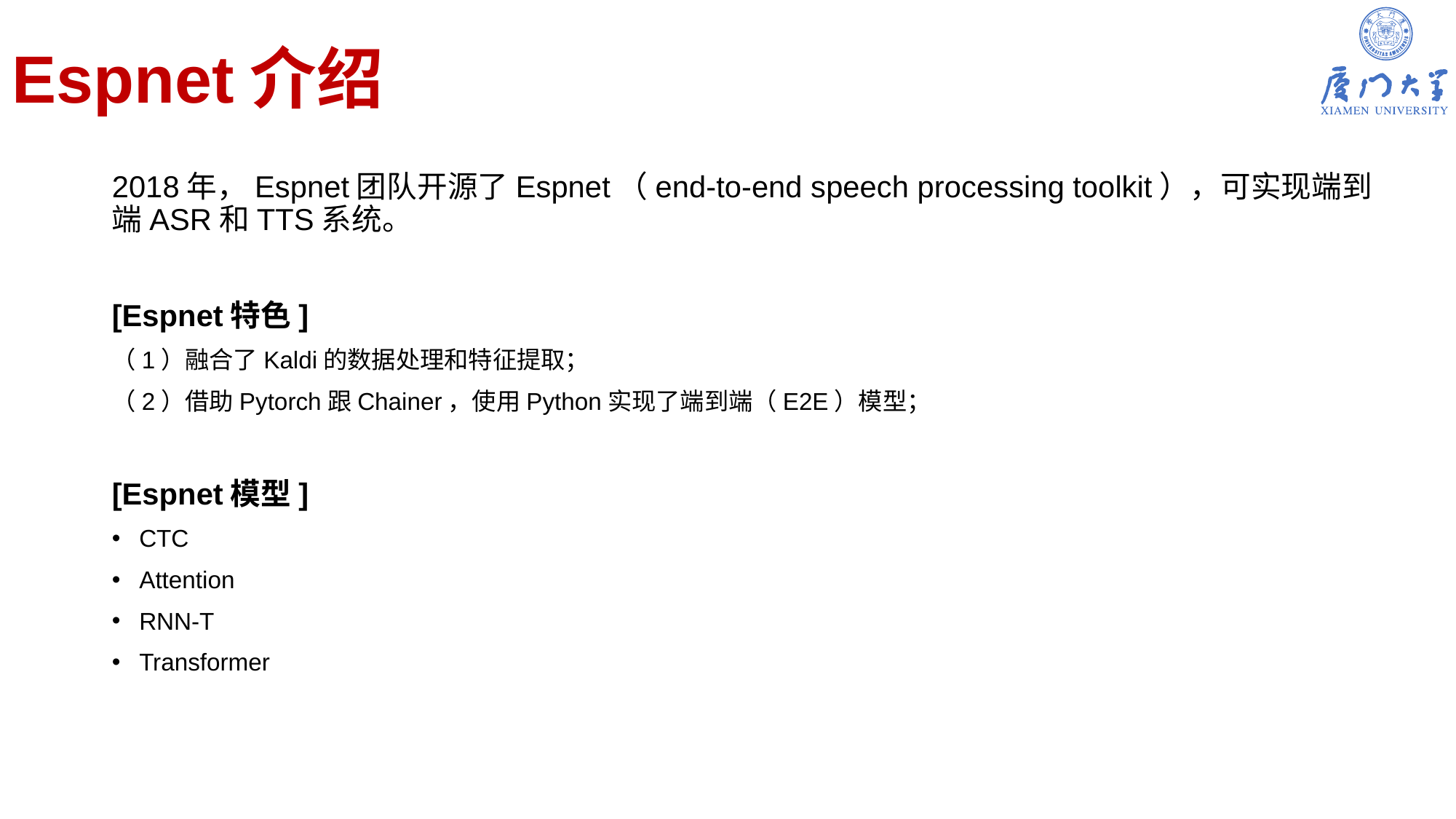

# Espnet介绍
2018年，Espnet团队开源了Espnet（end-to-end speech processing toolkit），可实现端到端ASR和TTS系统。

[Espnet特色]
（1）融合了Kaldi的数据处理和特征提取；
（2）借助Pytorch跟Chainer，使用Python实现了端到端（E2E）模型；

[Espnet模型]
CTC
Attention
RNN-T
Transformer